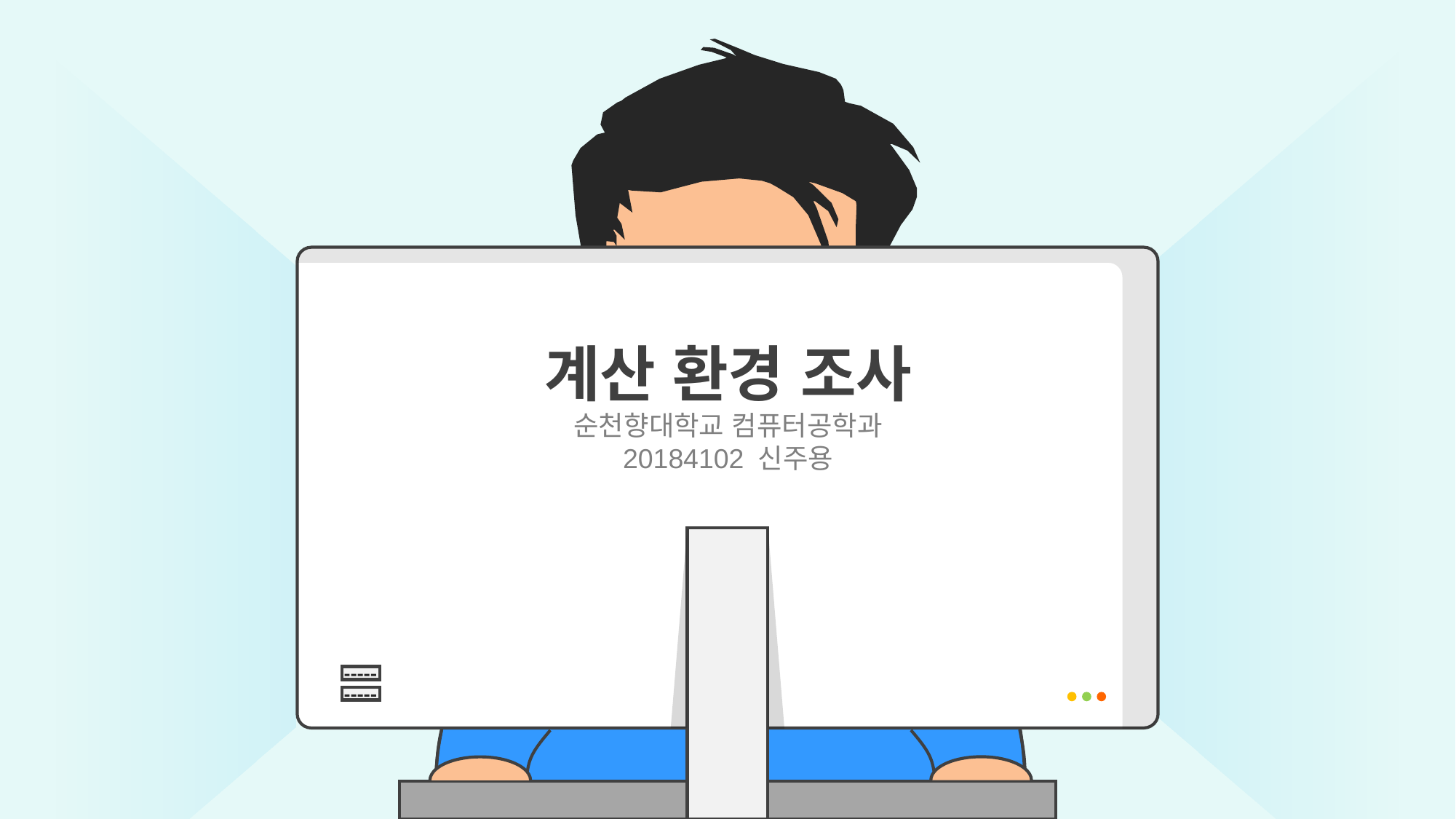

계산 환경 조사
순천향대학교 컴퓨터공학과
20184102 신주용